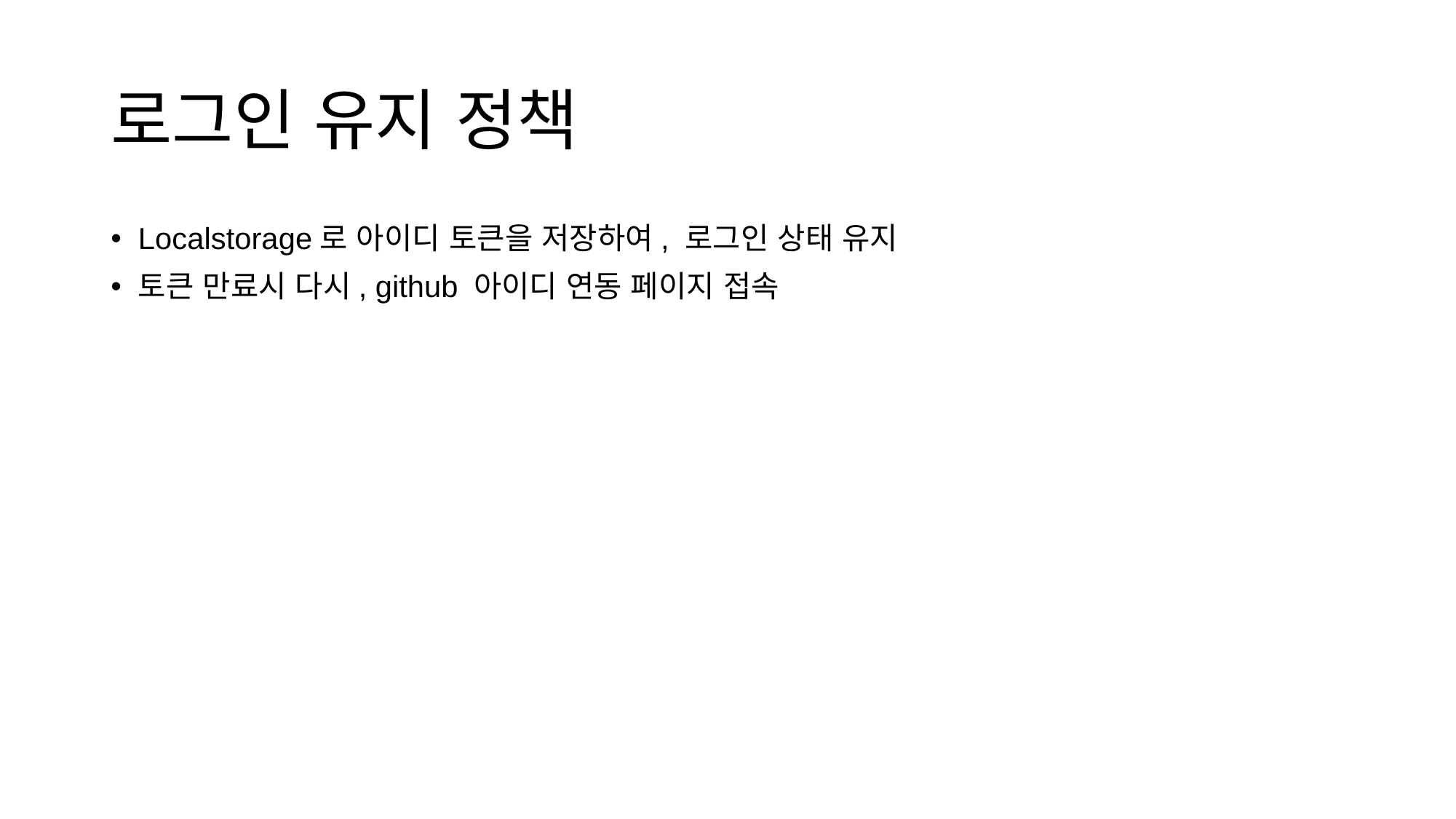

# 로그인 유지 정책
Localstorage로 아이디 토큰을 저장하여, 로그인 상태 유지
토큰 만료시 다시, github 아이디 연동 페이지 접속